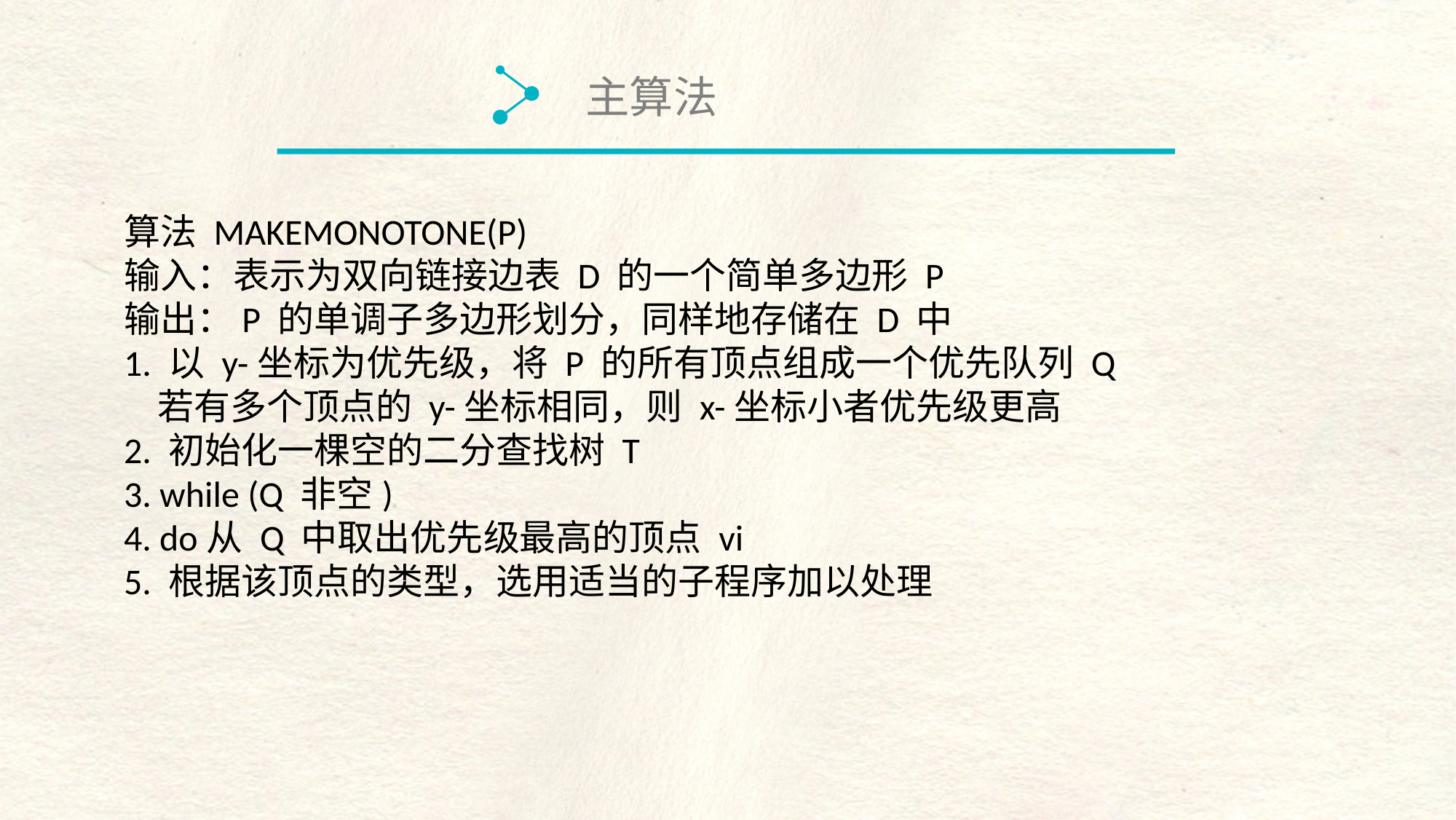

主算法

算法 MAKEMONOTONE(P)
输入：表示为双向链接边表 D 的一个简单多边形 P
输出：P 的单调子多边形划分，同样地存储在 D 中
1. 以 y-坐标为优先级，将 P 的所有顶点组成一个优先队列 Q
   若有多个顶点的 y-坐标相同，则 x-坐标小者优先级更高
2. 初始化一棵空的二分查找树 T
3. while (Q 非空)
4. do从 Q 中取出优先级最高的顶点 vi
5. 根据该顶点的类型，选用适当的子程序加以处理